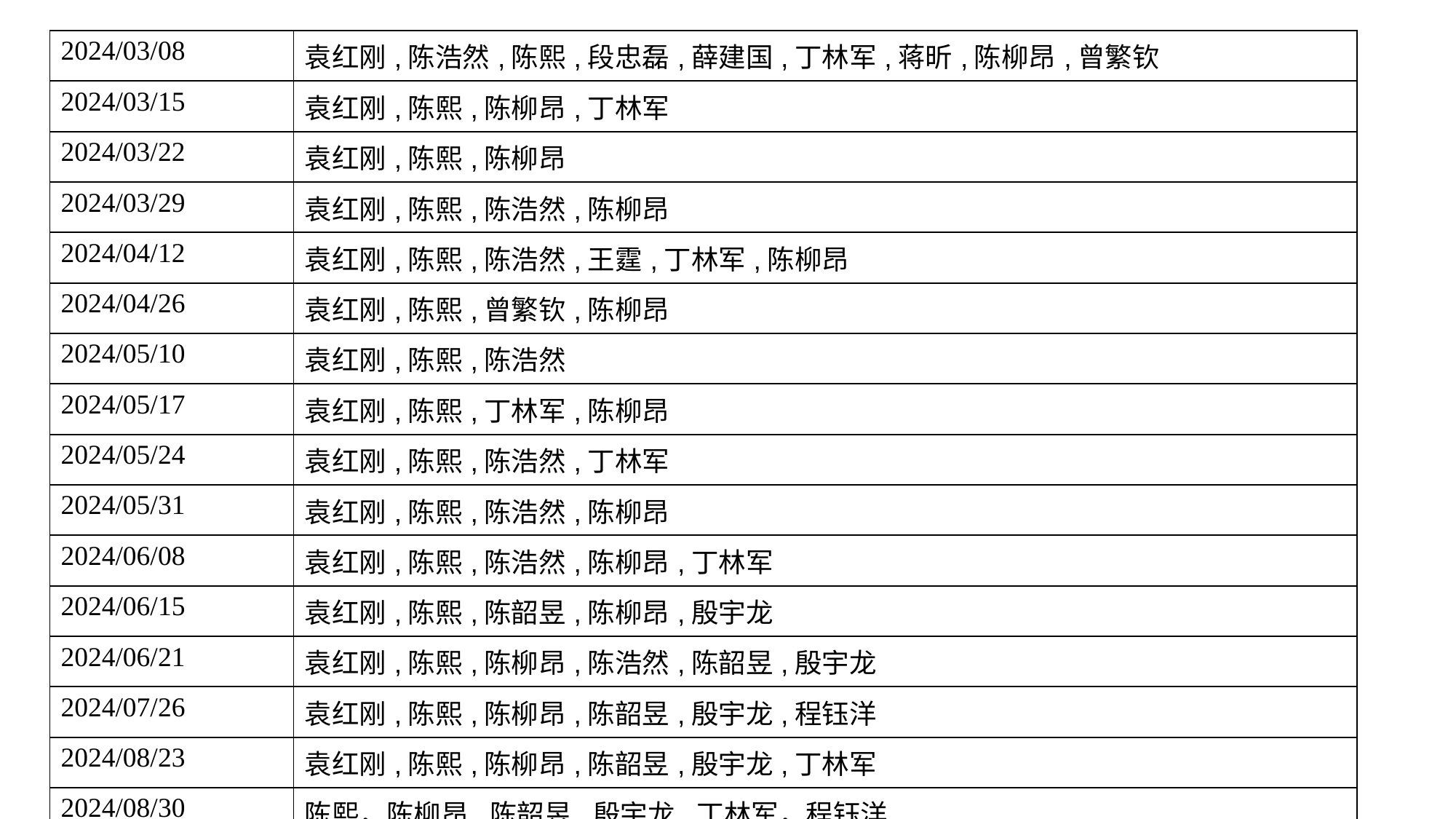

| 2024/03/08 | 袁红刚,陈浩然,陈熙,段忠磊,薛建国,丁林军,蒋昕,陈柳昂,曾繁钦 |
| --- | --- |
| 2024/03/15 | 袁红刚,陈熙,陈柳昂,丁林军 |
| 2024/03/22 | 袁红刚,陈熙,陈柳昂 |
| 2024/03/29 | 袁红刚,陈熙,陈浩然,陈柳昂 |
| 2024/04/12 | 袁红刚,陈熙,陈浩然,王霆,丁林军,陈柳昂 |
| 2024/04/26 | 袁红刚,陈熙,曾繁钦,陈柳昂 |
| 2024/05/10 | 袁红刚,陈熙,陈浩然 |
| 2024/05/17 | 袁红刚,陈熙,丁林军,陈柳昂 |
| 2024/05/24 | 袁红刚,陈熙,陈浩然,丁林军 |
| 2024/05/31 | 袁红刚,陈熙,陈浩然,陈柳昂 |
| 2024/06/08 | 袁红刚,陈熙,陈浩然,陈柳昂,丁林军 |
| 2024/06/15 | 袁红刚,陈熙,陈韶昱,陈柳昂,殷宇龙 |
| 2024/06/21 | 袁红刚,陈熙,陈柳昂,陈浩然,陈韶昱,殷宇龙 |
| 2024/07/26 | 袁红刚,陈熙,陈柳昂,陈韶昱,殷宇龙,程钰洋 |
| 2024/08/23 | 袁红刚,陈熙,陈柳昂,陈韶昱,殷宇龙,丁林军 |
| 2024/08/30 | 陈熙，陈柳昂,陈韶昱,殷宇龙,丁林军，程钰洋 |
|  |  |